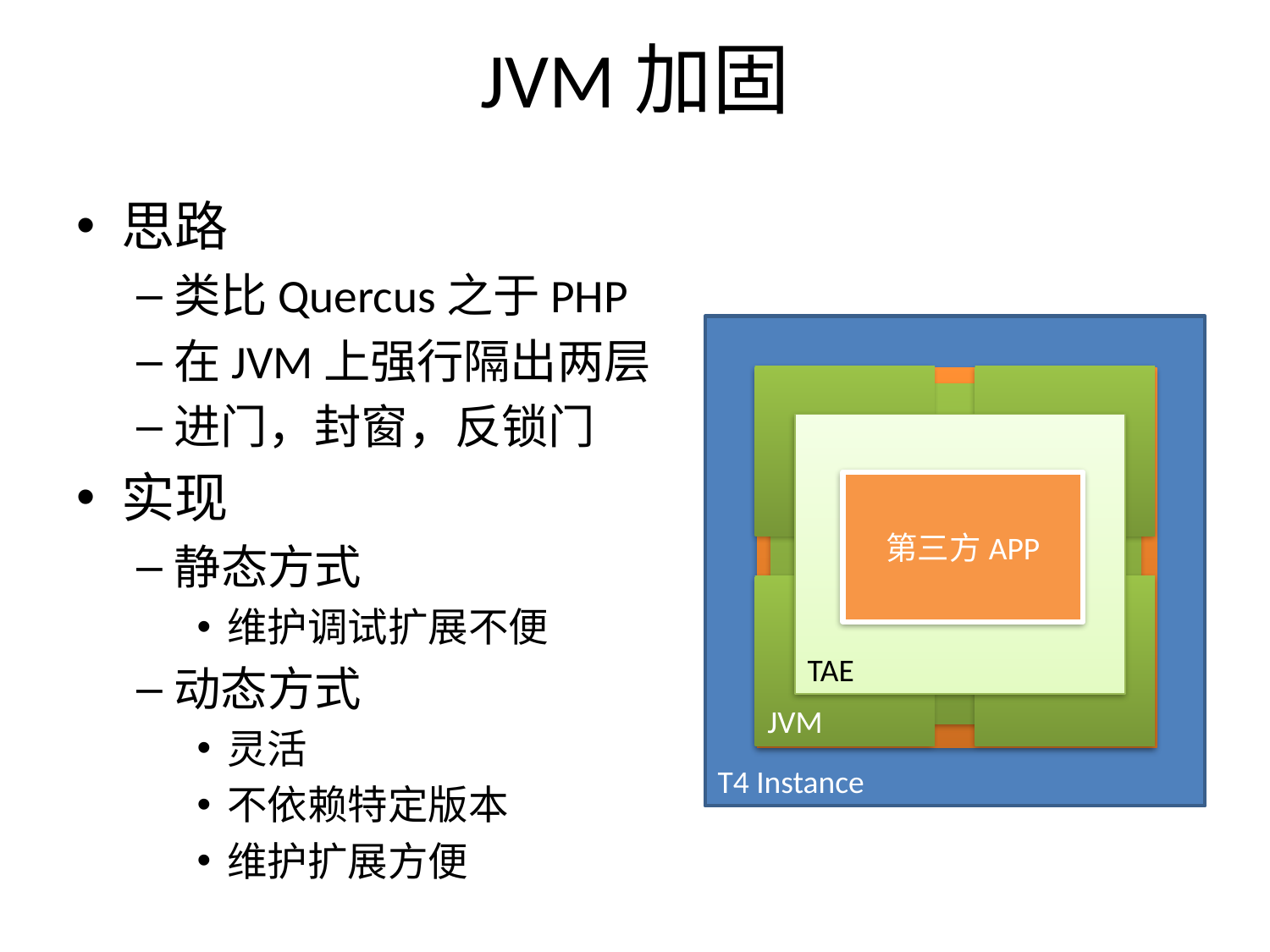

# JVM加固
思路
类比Quercus之于PHP
在JVM上强行隔出两层
进门，封窗，反锁门
实现
静态方式
维护调试扩展不便
动态方式
灵活
不依赖特定版本
维护扩展方便

T4 Instance

JVM

JVM
TAE
第三方APP